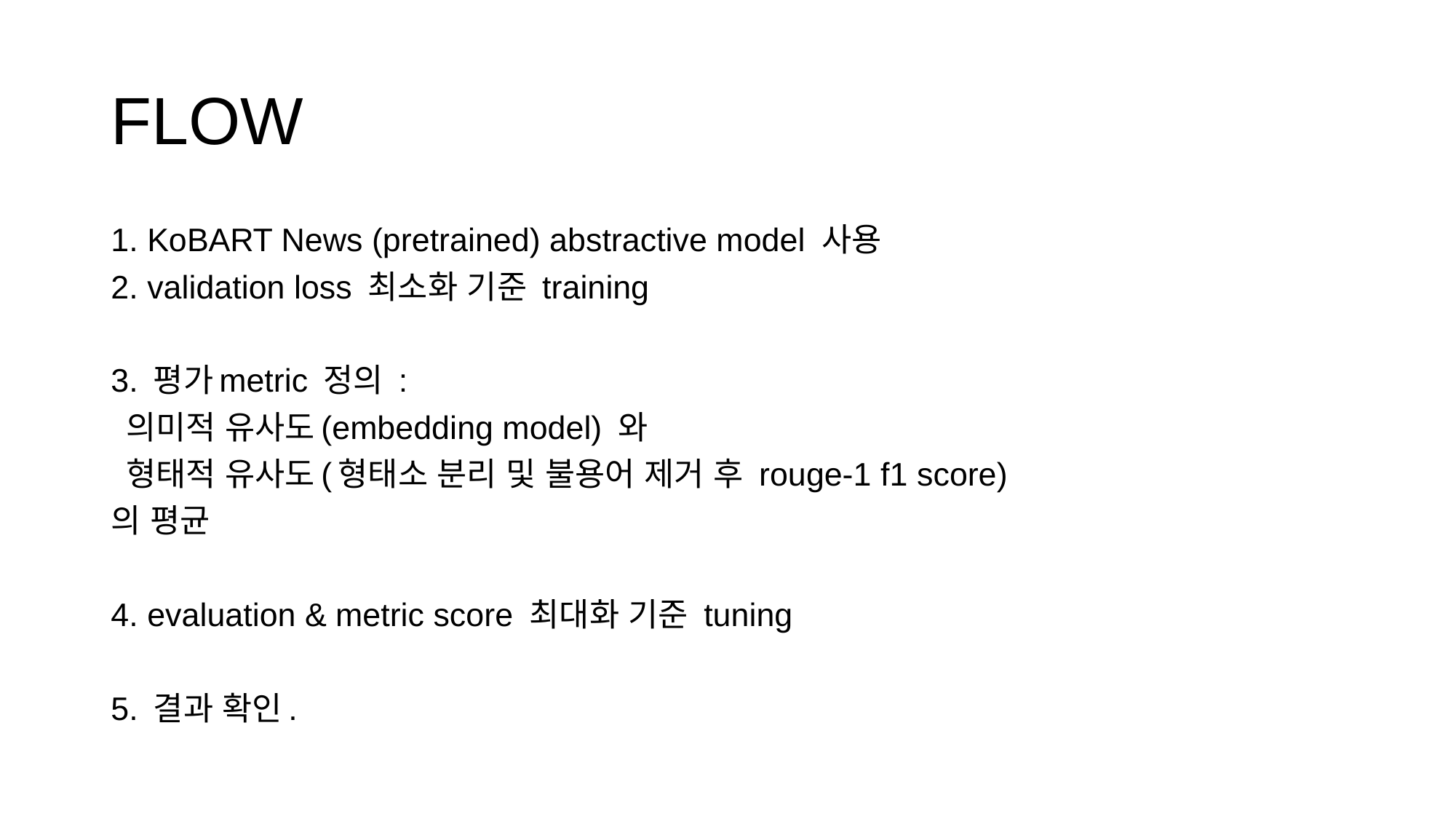

# FLOW
1. KoBART News (pretrained) abstractive model 사용
2. validation loss 최소화 기준 training

3. 평가metric 정의 :
 의미적 유사도(embedding model) 와
 형태적 유사도(형태소 분리 및 불용어 제거 후 rouge-1 f1 score)
의 평균

4. evaluation & metric score 최대화 기준 tuning

5. 결과 확인.